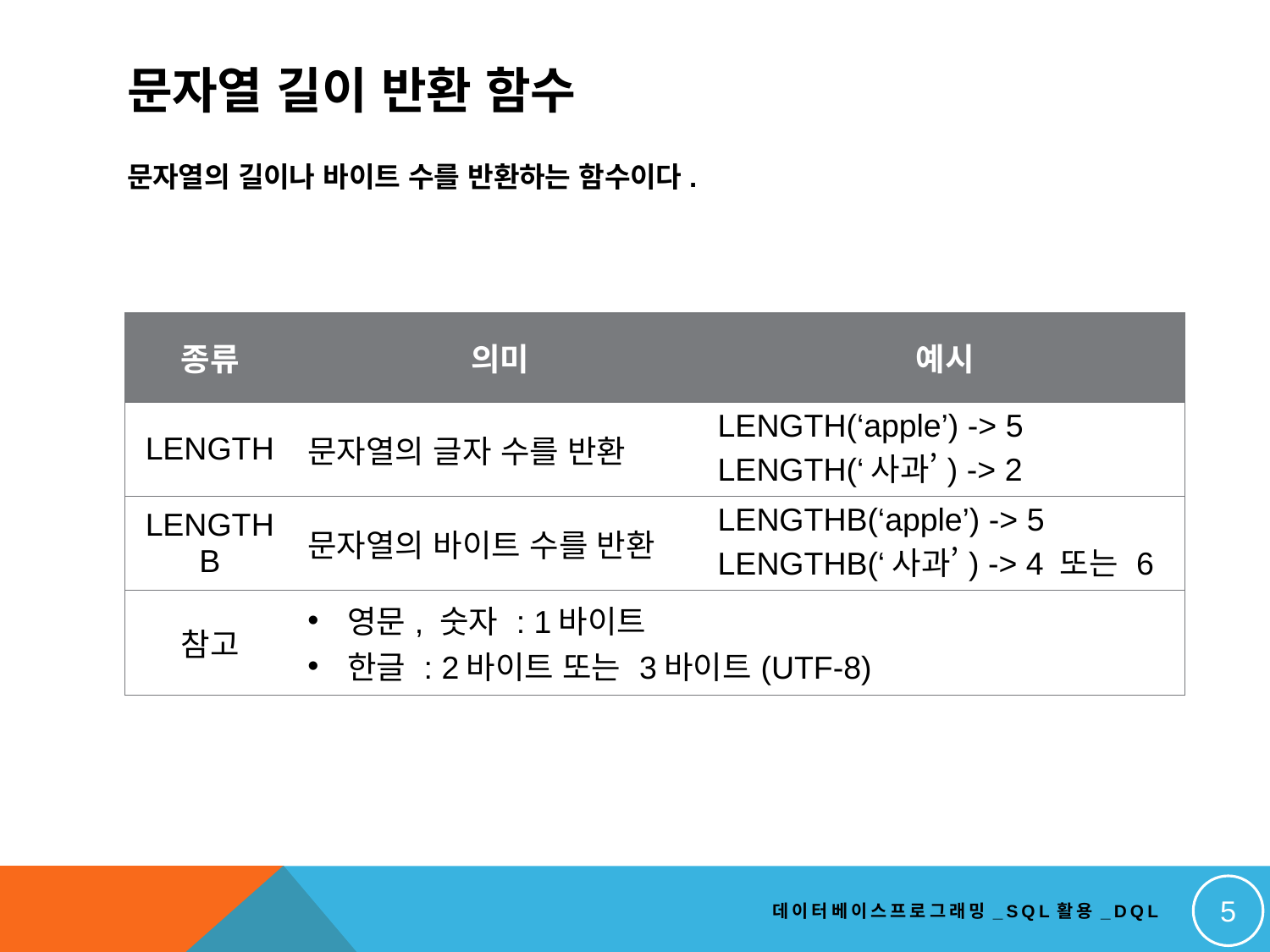

# 문자열 길이 반환 함수
문자열의 길이나 바이트 수를 반환하는 함수이다.
| 종류 | 의미 | 예시 |
| --- | --- | --- |
| LENGTH | 문자열의 글자 수를 반환 | LENGTH(‘apple’) -> 5 LENGTH(‘사과’) -> 2 |
| LENGTHB | 문자열의 바이트 수를 반환 | LENGTHB(‘apple’) -> 5 LENGTHB(‘사과’) -> 4 또는 6 |
| 참고 | 영문, 숫자 : 1바이트 한글 : 2바이트 또는 3바이트(UTF-8) |  |

5
데이터베이스프로그래밍_SQL활용_DQL